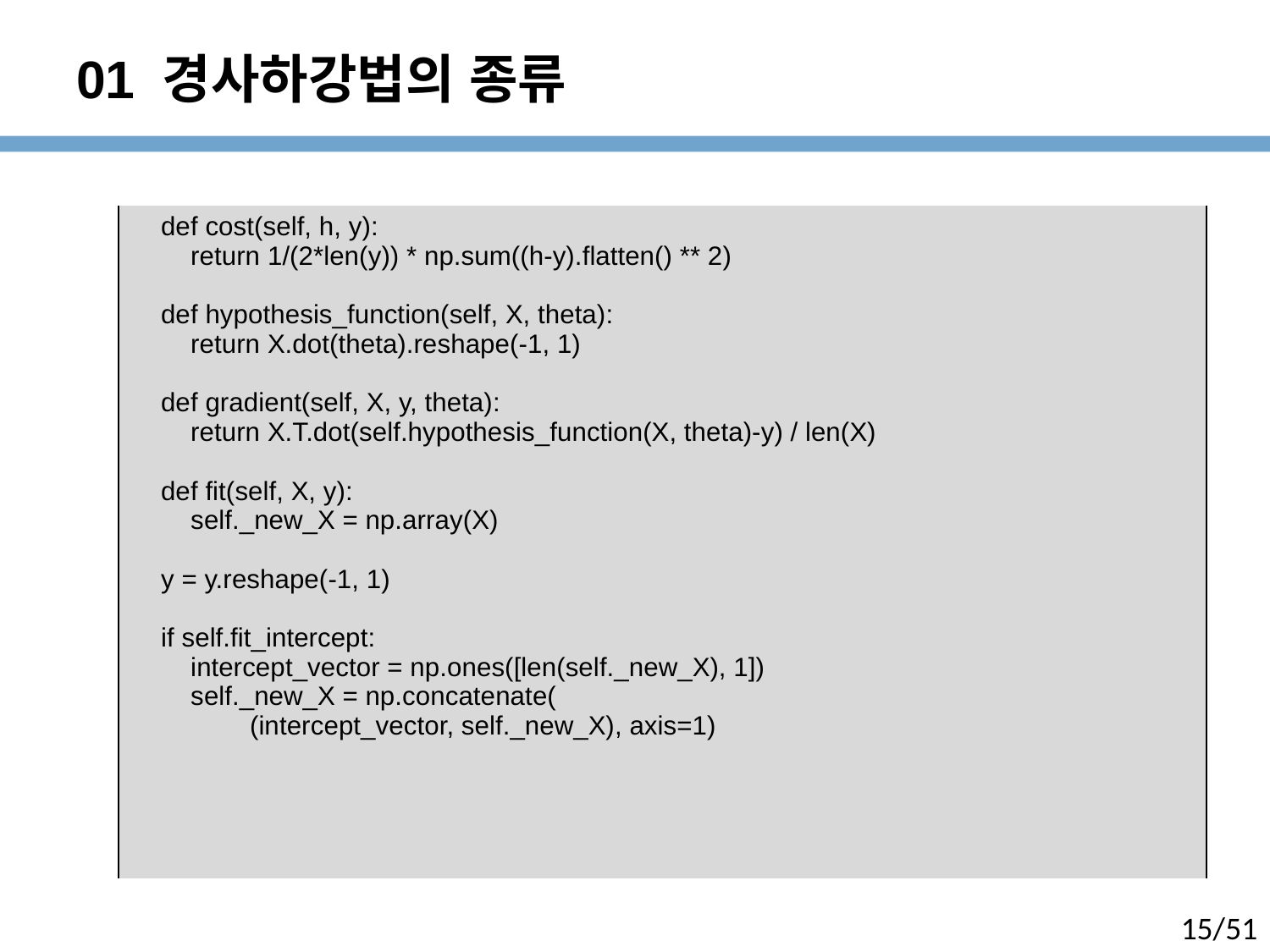

# 01 경사하강법의 종류
| def cost(self, h, y): return 1/(2\*len(y)) \* np.sum((h-y).flatten() \*\* 2) def hypothesis\_function(self, X, theta): return X.dot(theta).reshape(-1, 1) def gradient(self, X, y, theta): return X.T.dot(self.hypothesis\_function(X, theta)-y) / len(X) def fit(self, X, y): self.\_new\_X = np.array(X) y = y.reshape(-1, 1) if self.fit\_intercept: intercept\_vector = np.ones([len(self.\_new\_X), 1]) self.\_new\_X = np.concatenate( (intercept\_vector, self.\_new\_X), axis=1) |
| --- |
15/51